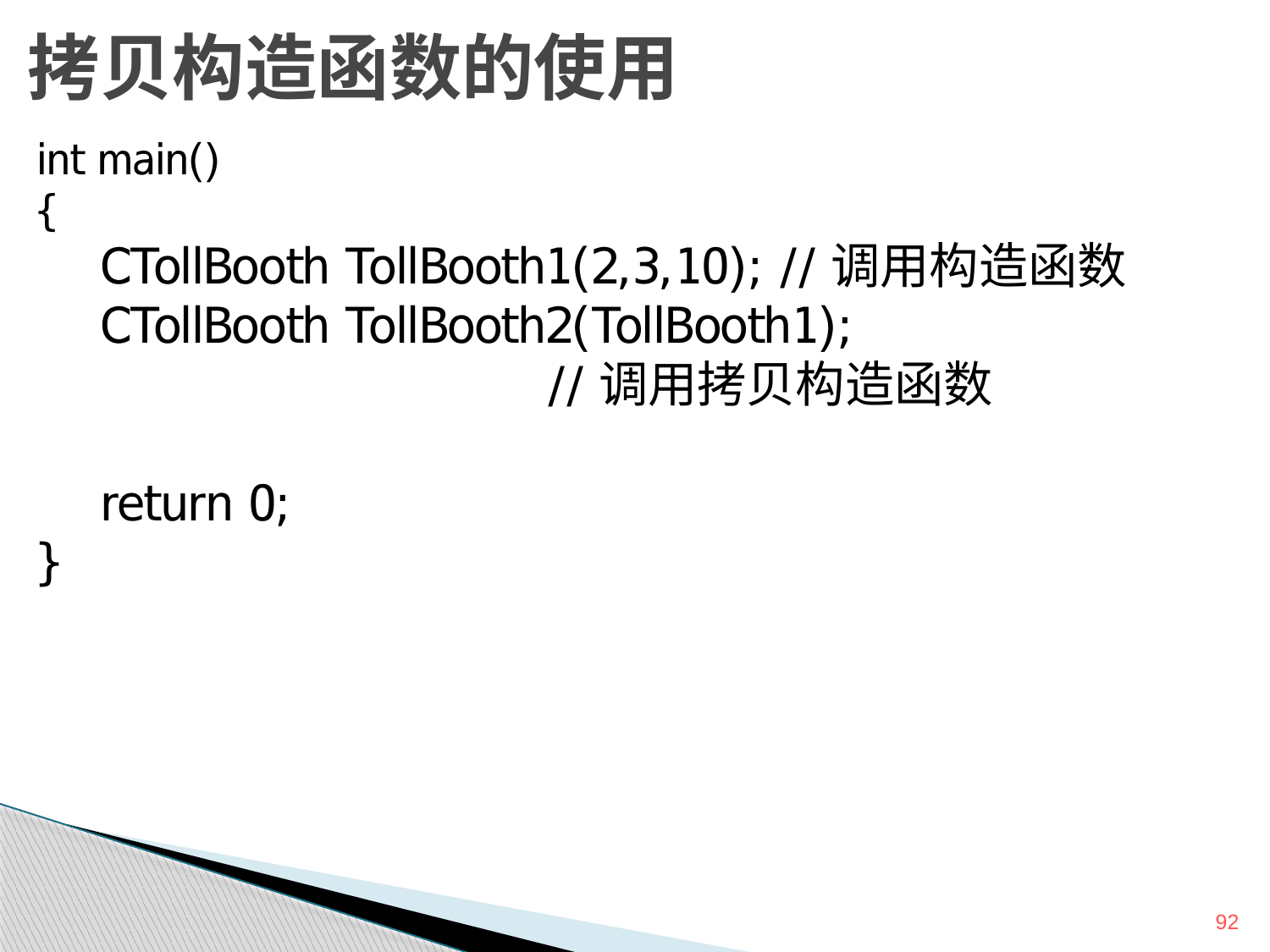

# 拷贝构造函数的使用
int main()
{
CTollBooth TollBooth1(2,3,10); //调用构造函数
CTollBooth TollBooth2(TollBooth1);
                             //调用拷贝构造函数

return 0;
}
92